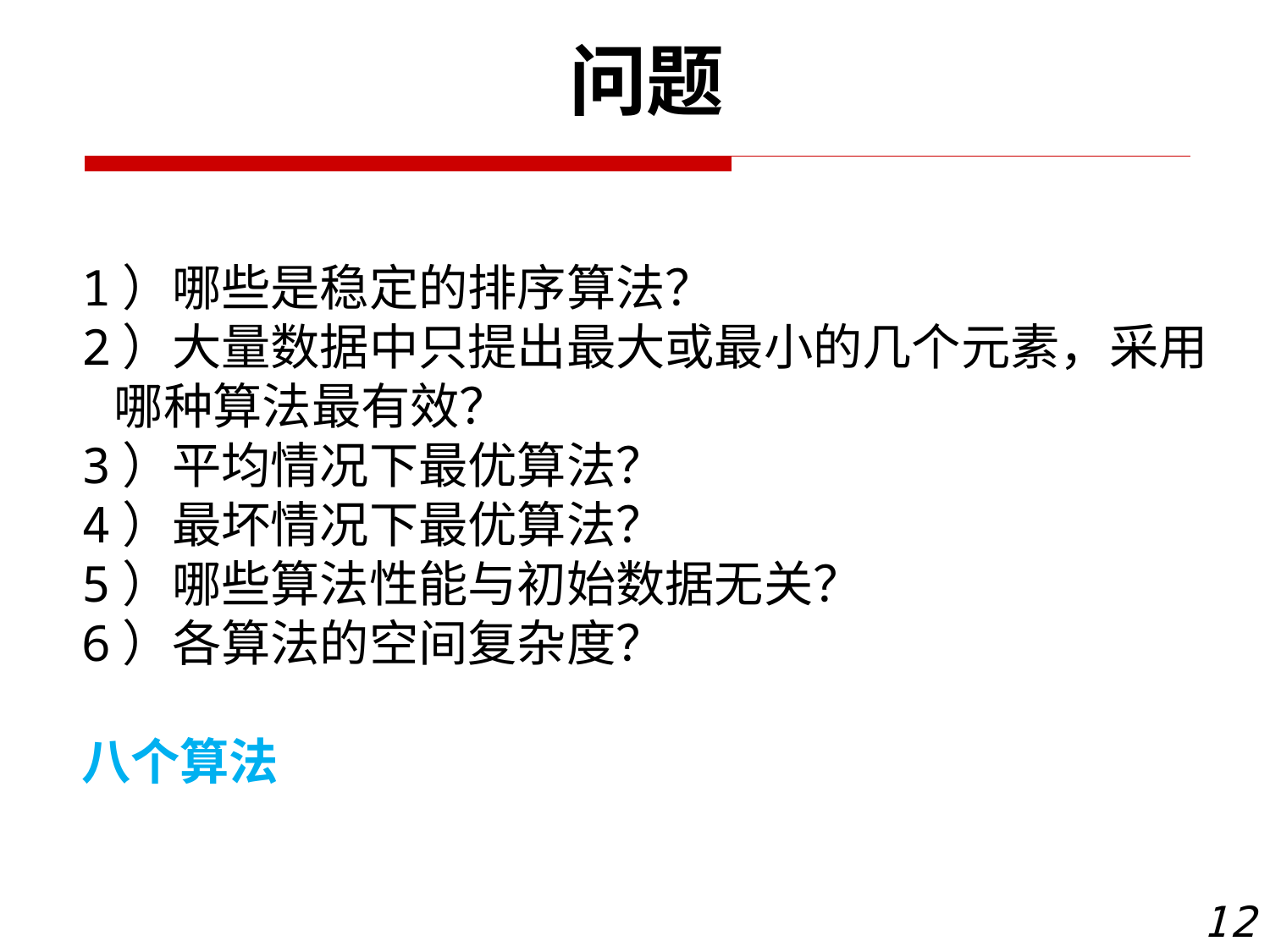

问题
1）哪些是稳定的排序算法？
2）大量数据中只提出最大或最小的几个元素，采用
   哪种算法最有效？
3）平均情况下最优算法？
4）最坏情况下最优算法？
5）哪些算法性能与初始数据无关？
6）各算法的空间复杂度？
八个算法
12